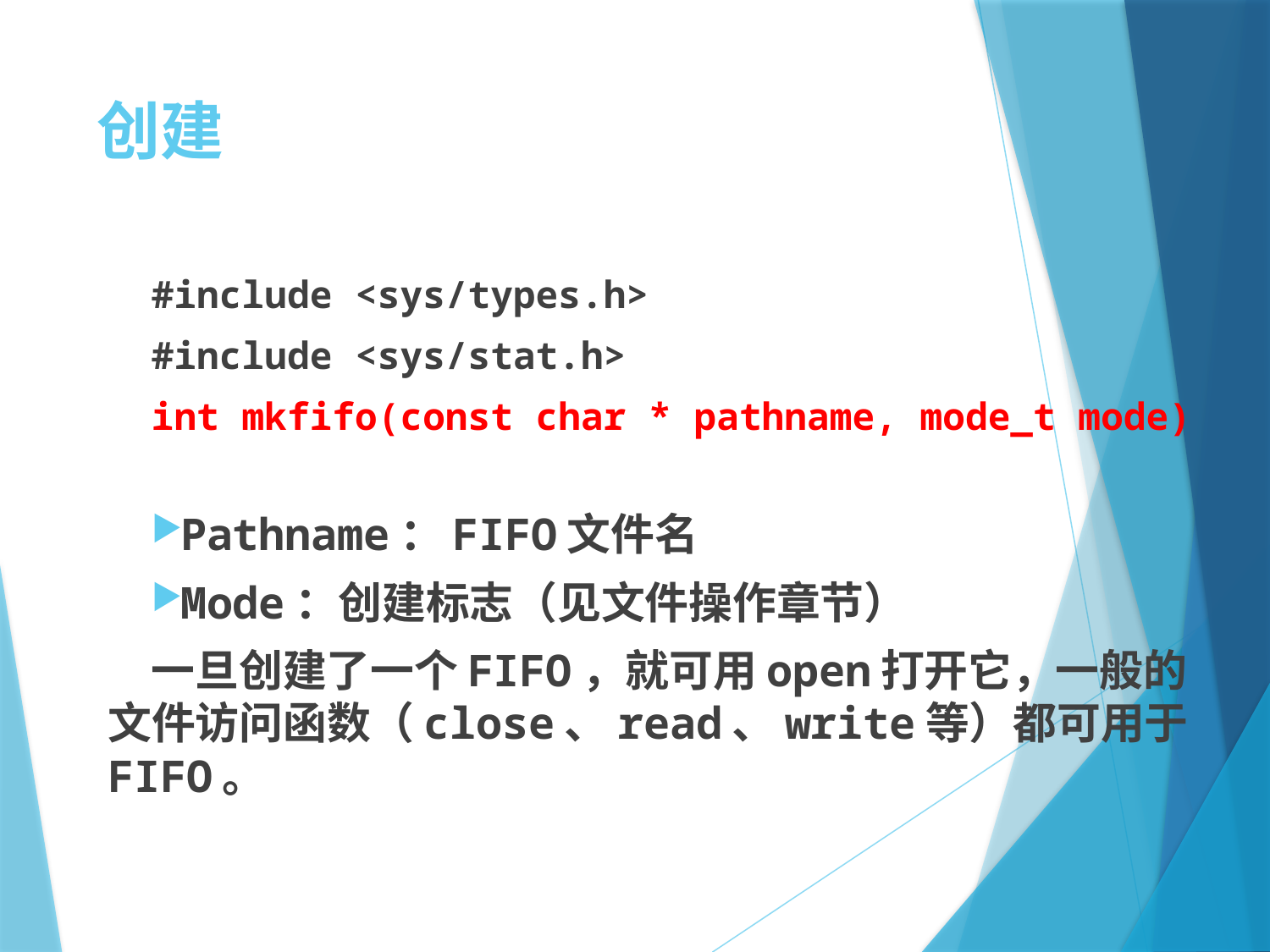

# 创建
#include <sys/types.h>
#include <sys/stat.h>
int mkfifo(const char * pathname, mode_t mode)

Pathname：FIFO文件名
Mode：创建标志（见文件操作章节）
一旦创建了一个FIFO，就可用open打开它，一般的文件访问函数（close、read、write等）都可用于FIFO。